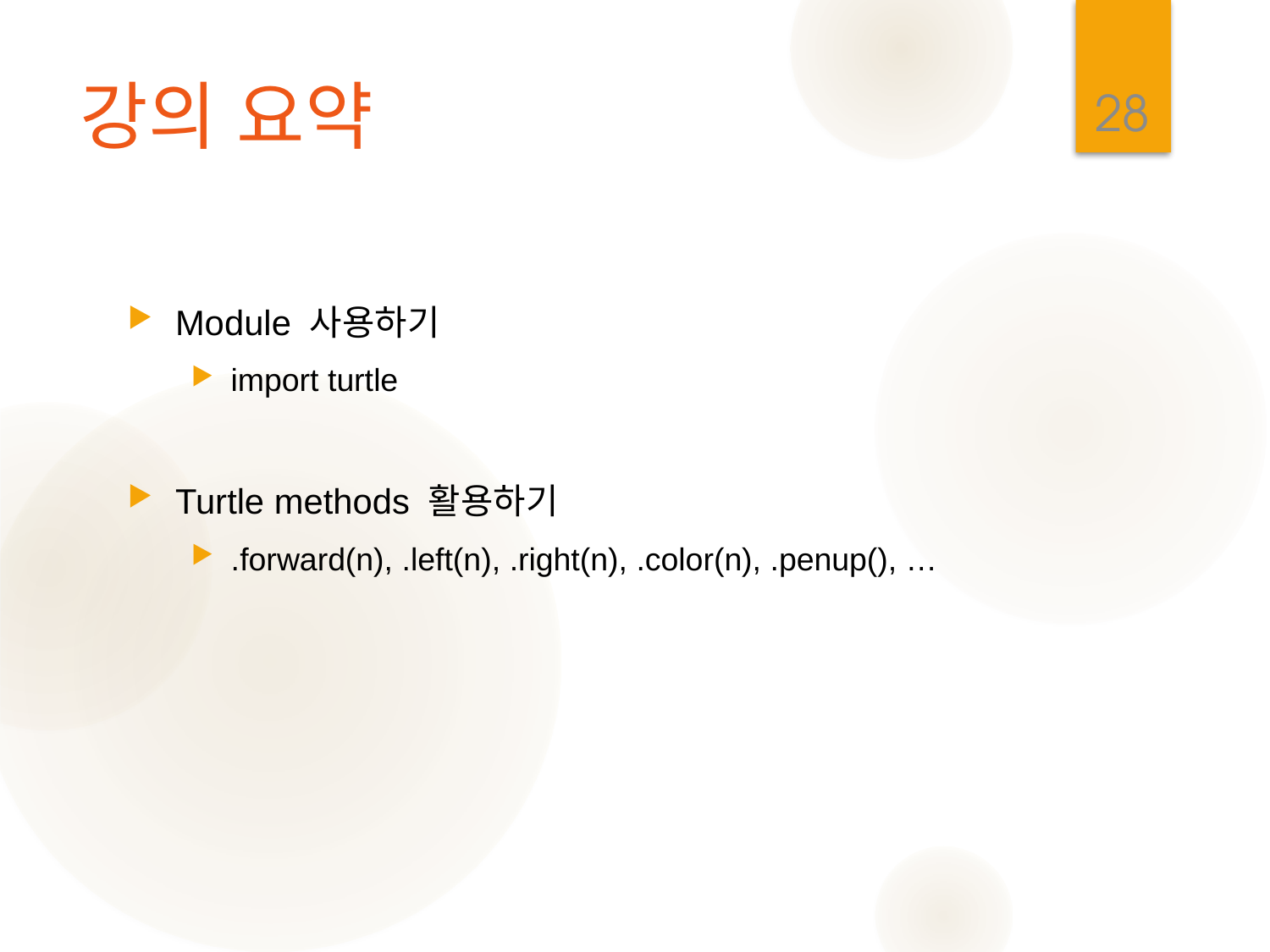

28
# 강의 요약

Module 사용하기
import turtle

Turtle methods 활용하기
.forward(n), .left(n), .right(n), .color(n), .penup(), …